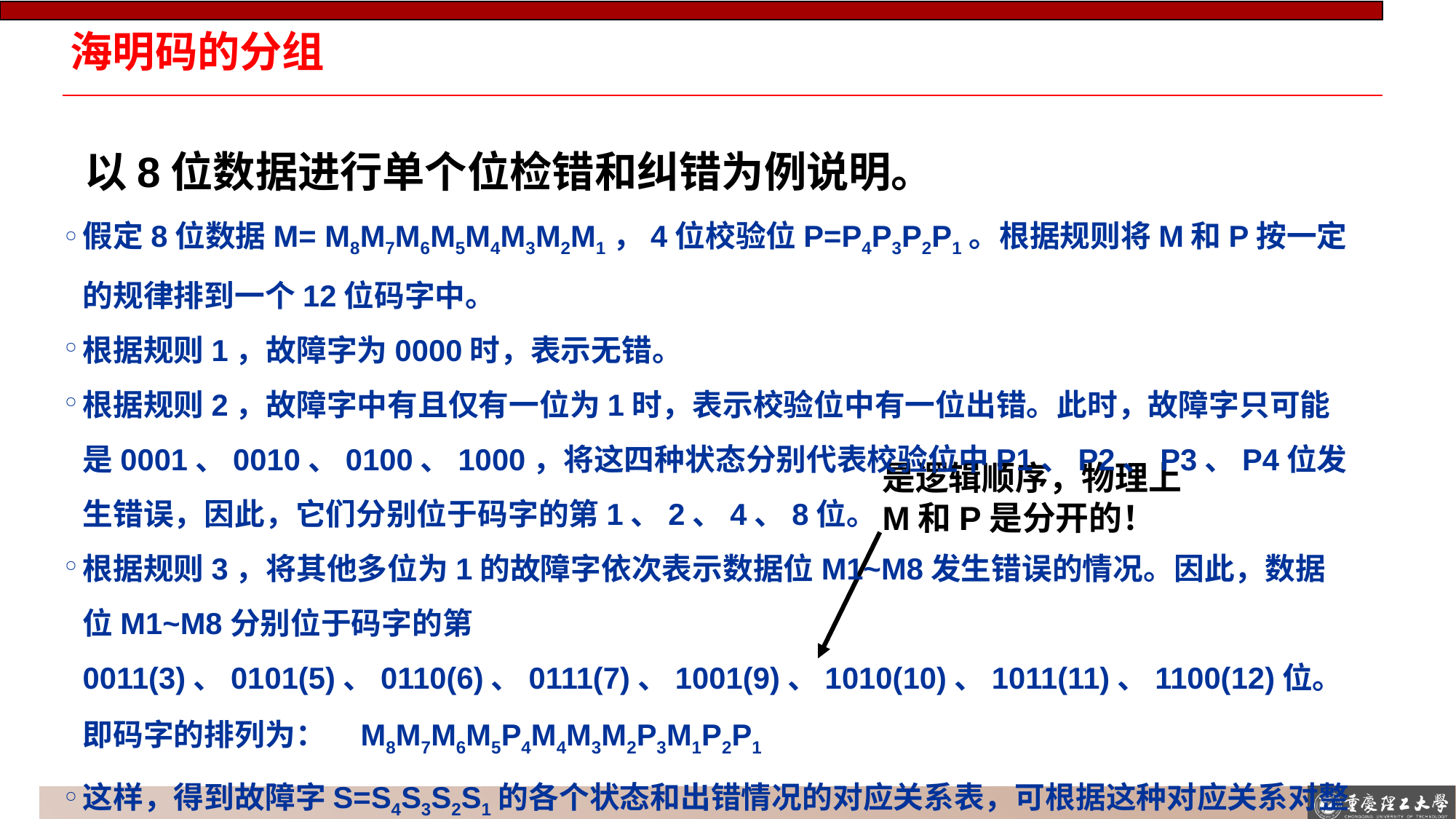

# 海明码的分组
 以8位数据进行单个位检错和纠错为例说明。
假定8位数据M= M8M7M6M5M4M3M2M1，4位校验位P=P4P3P2P1。根据规则将M和P按一定的规律排到一个12位码字中。
根据规则1，故障字为0000时，表示无错。
根据规则2，故障字中有且仅有一位为1时，表示校验位中有一位出错。此时，故障字只可能是0001、0010、0100、1000，将这四种状态分别代表校验位中P1、P2、P3、P4位发生错误，因此，它们分别位于码字的第1、2、4、8位。
根据规则3，将其他多位为1的故障字依次表示数据位M1~M8发生错误的情况。因此，数据位M1~M8分别位于码字的第0011(3)、0101(5)、0110(6)、0111(7)、1001(9)、1010(10)、1011(11)、1100(12)位。即码字的排列为：    M8M7M6M5P4M4M3M2P3M1P2P1
这样，得到故障字S=S4S3S2S1的各个状态和出错情况的对应关系表，可根据这种对应关系对整个数据进行分组。
是逻辑顺序，物理上M和P是分开的！